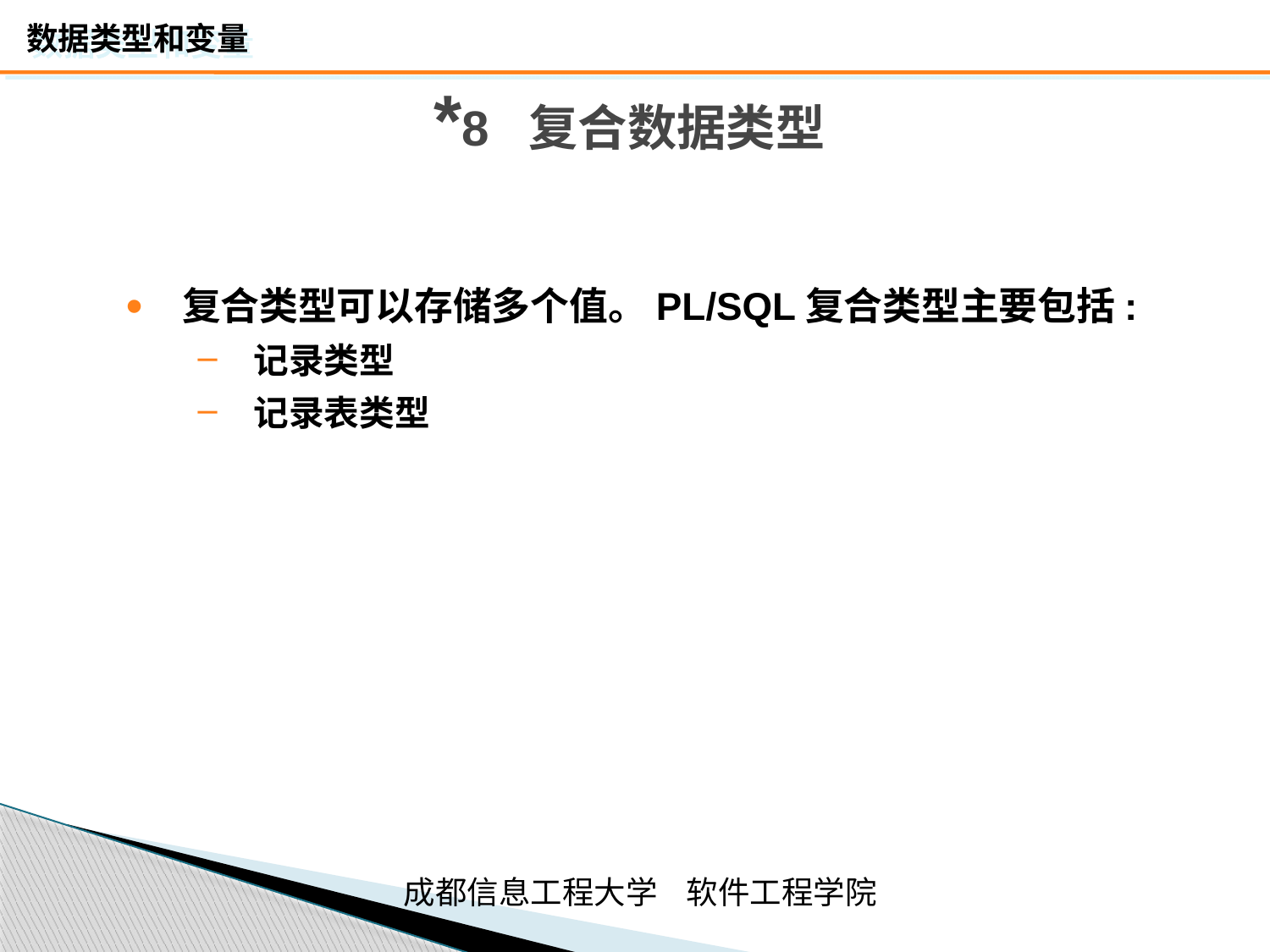

# *8  复合数据类型
复合类型可以存储多个值。PL/SQL复合类型主要包括:
记录类型
记录表类型